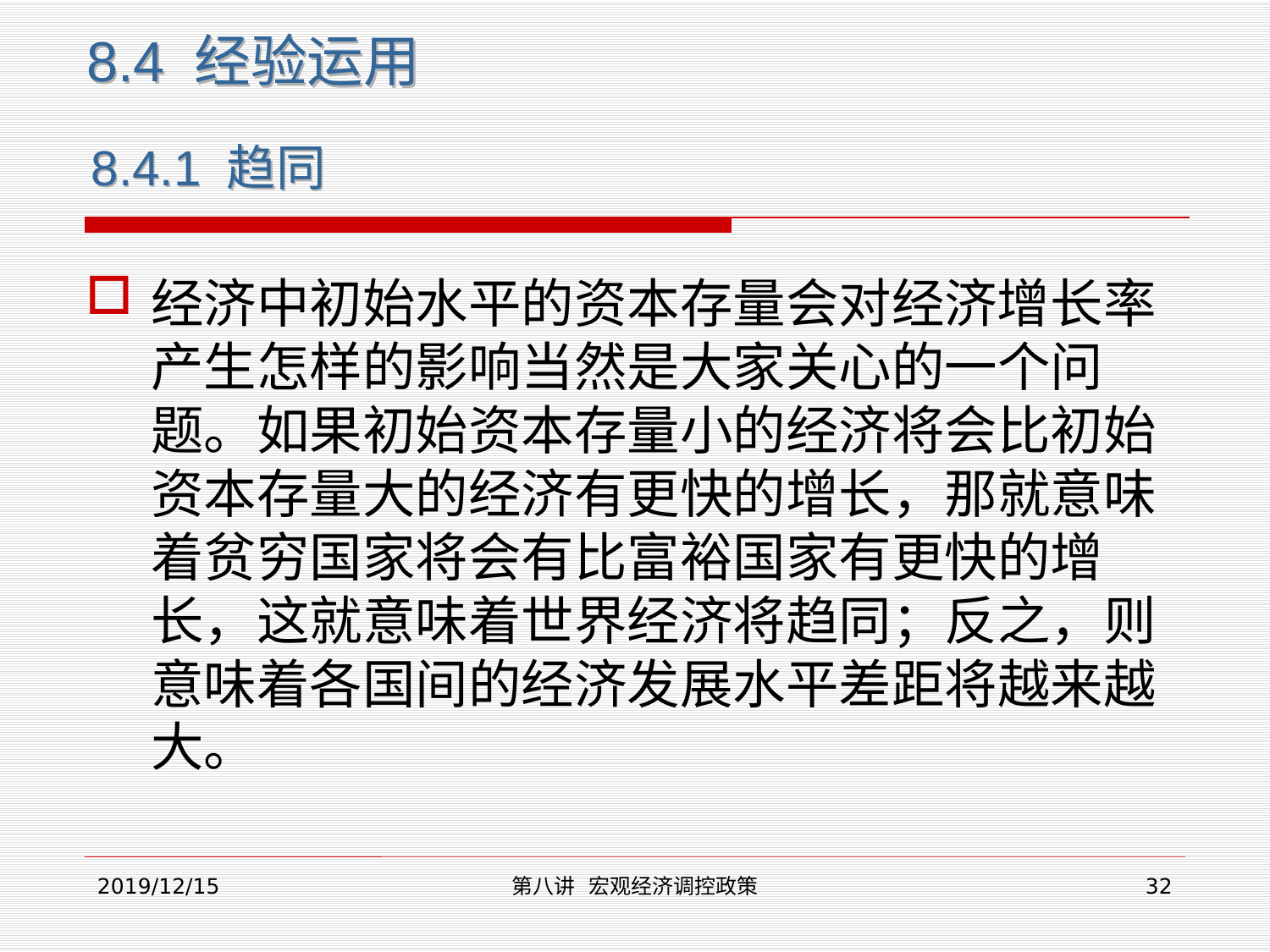

8.4 经验运用
8.4.1 趋同
# 经济中初始水平的资本存量会对经济增长率产生怎样的影响当然是大家关心的一个问题。如果初始资本存量小的经济将会比初始资本存量大的经济有更快的增长，那就意味着贫穷国家将会有比富裕国家有更快的增长，这就意味着世界经济将趋同；反之，则意味着各国间的经济发展水平差距将越来越大。
2019/12/15
第八讲   宏观经济调控政策
32